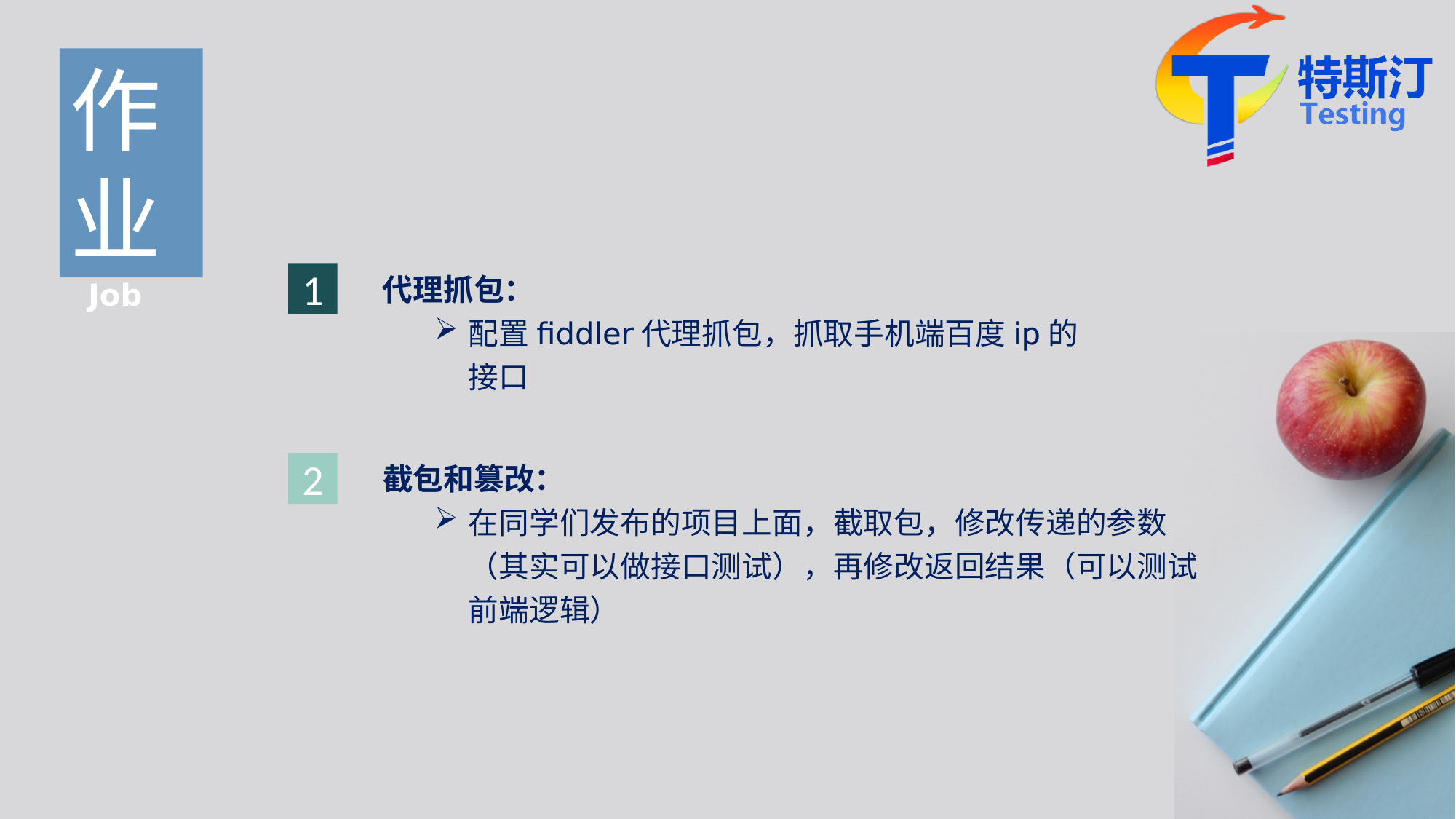

作业
   Job
1
代理抓包：
配置fiddler代理抓包，抓取手机端百度ip的接口
截包和篡改：
在同学们发布的项目上面，截取包，修改传递的参数（其实可以做接口测试），再修改返回结果（可以测试前端逻辑）
2